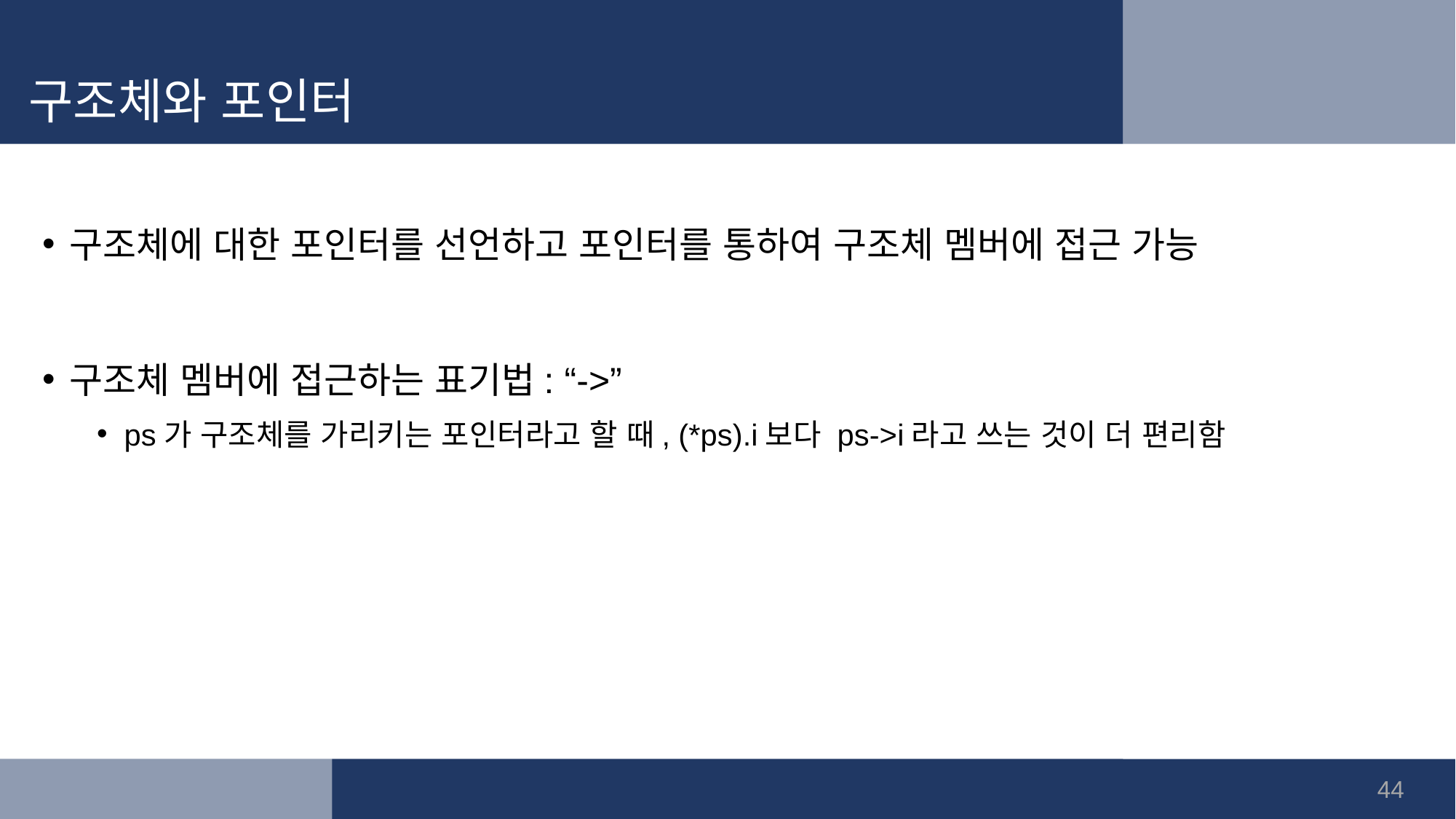

# 구조체와 포인터
구조체에 대한 포인터를 선언하고 포인터를 통하여 구조체 멤버에 접근 가능

구조체 멤버에 접근하는 표기법: “->”
ps가 구조체를 가리키는 포인터라고 할 때, (*ps).i보다 ps->i라고 쓰는 것이 더 편리함

44